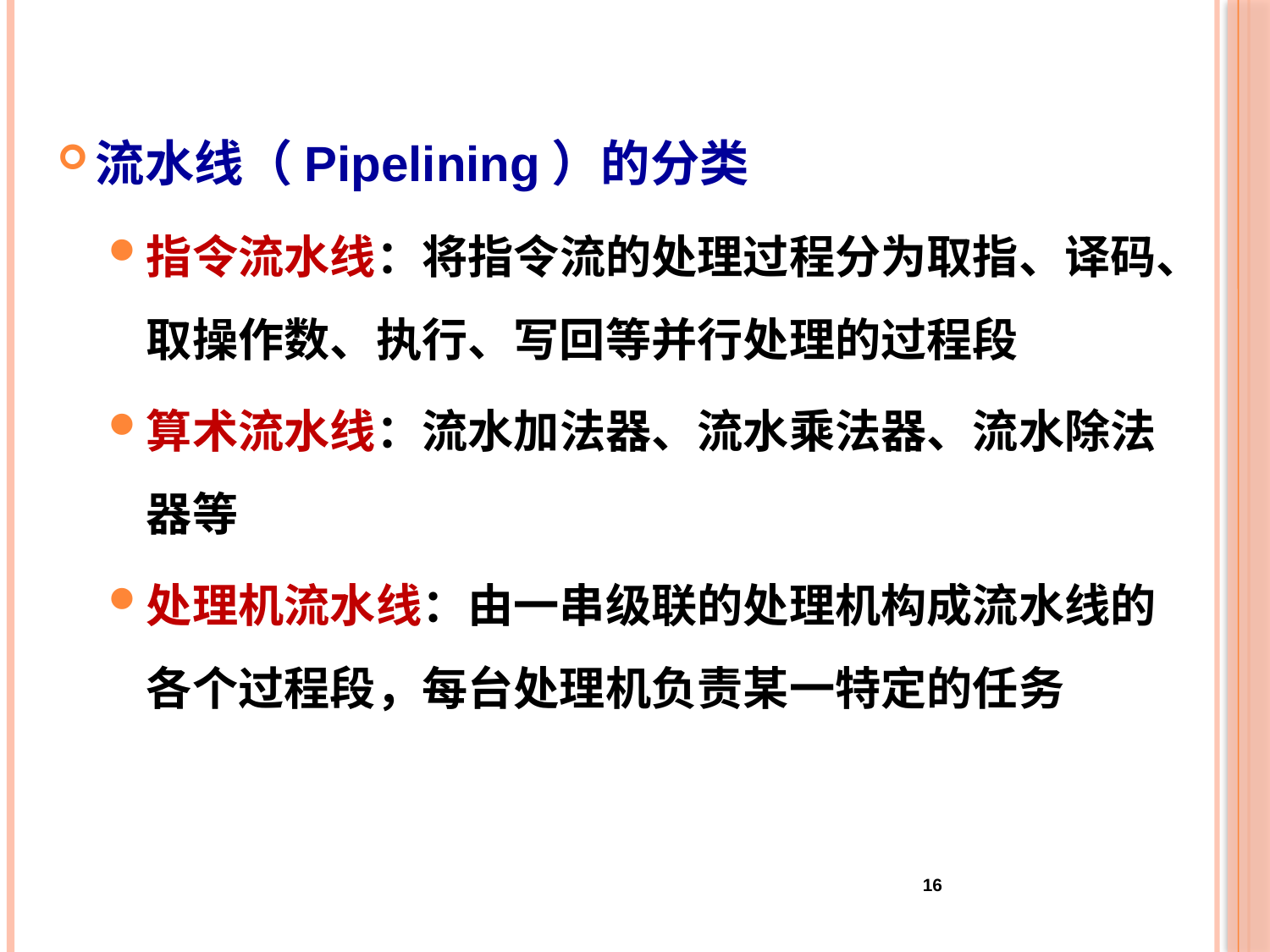

流水线（Pipelining）的分类
指令流水线：将指令流的处理过程分为取指、译码、取操作数、执行、写回等并行处理的过程段
算术流水线：流水加法器、流水乘法器、流水除法器等
处理机流水线：由一串级联的处理机构成流水线的各个过程段，每台处理机负责某一特定的任务
16